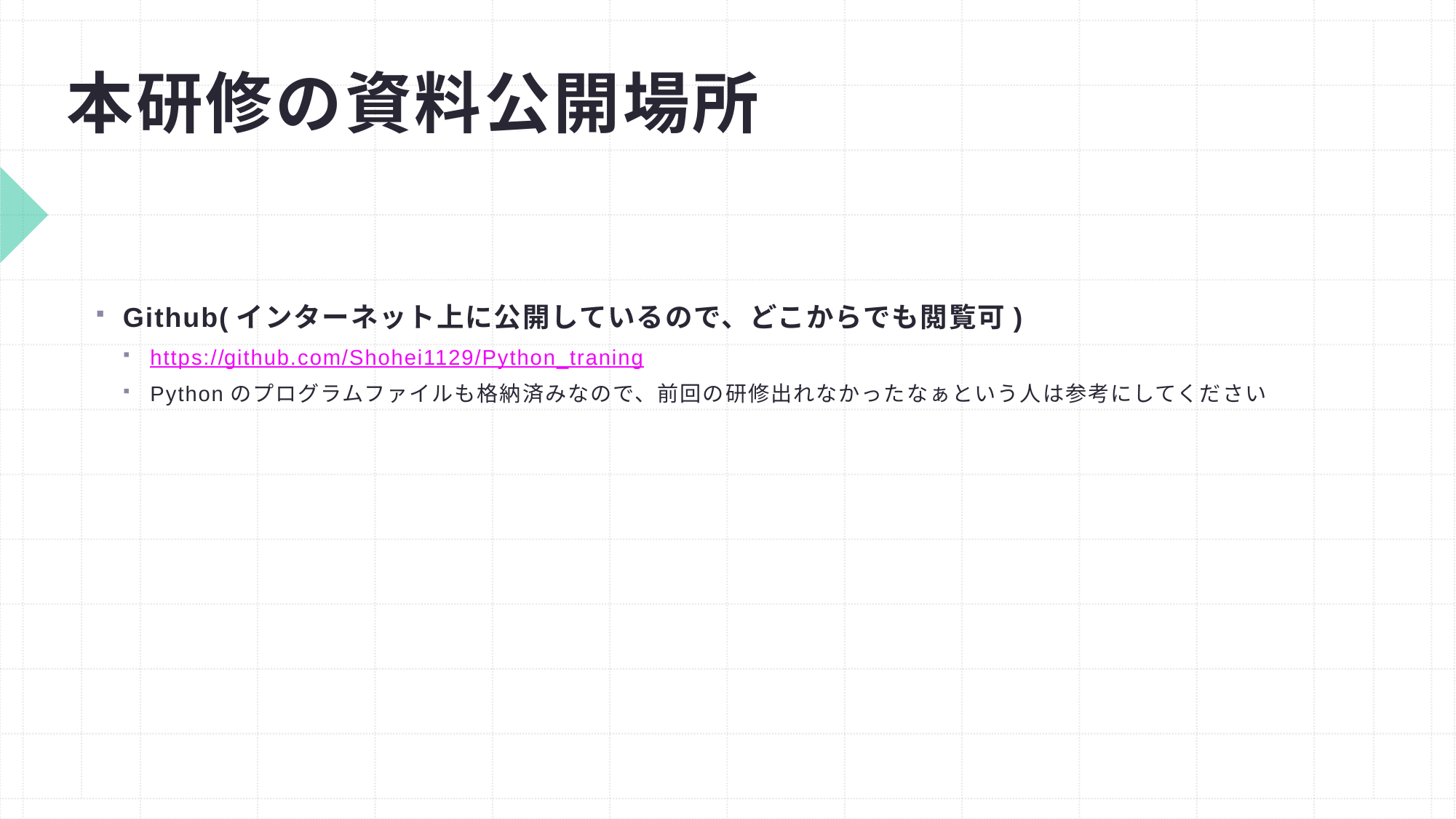

# 本研修の資料公開場所
Github(インターネット上に公開しているので、どこからでも閲覧可)
https://github.com/Shohei1129/Python_traning
Pythonのプログラムファイルも格納済みなので、前回の研修出れなかったなぁという人は参考にしてください